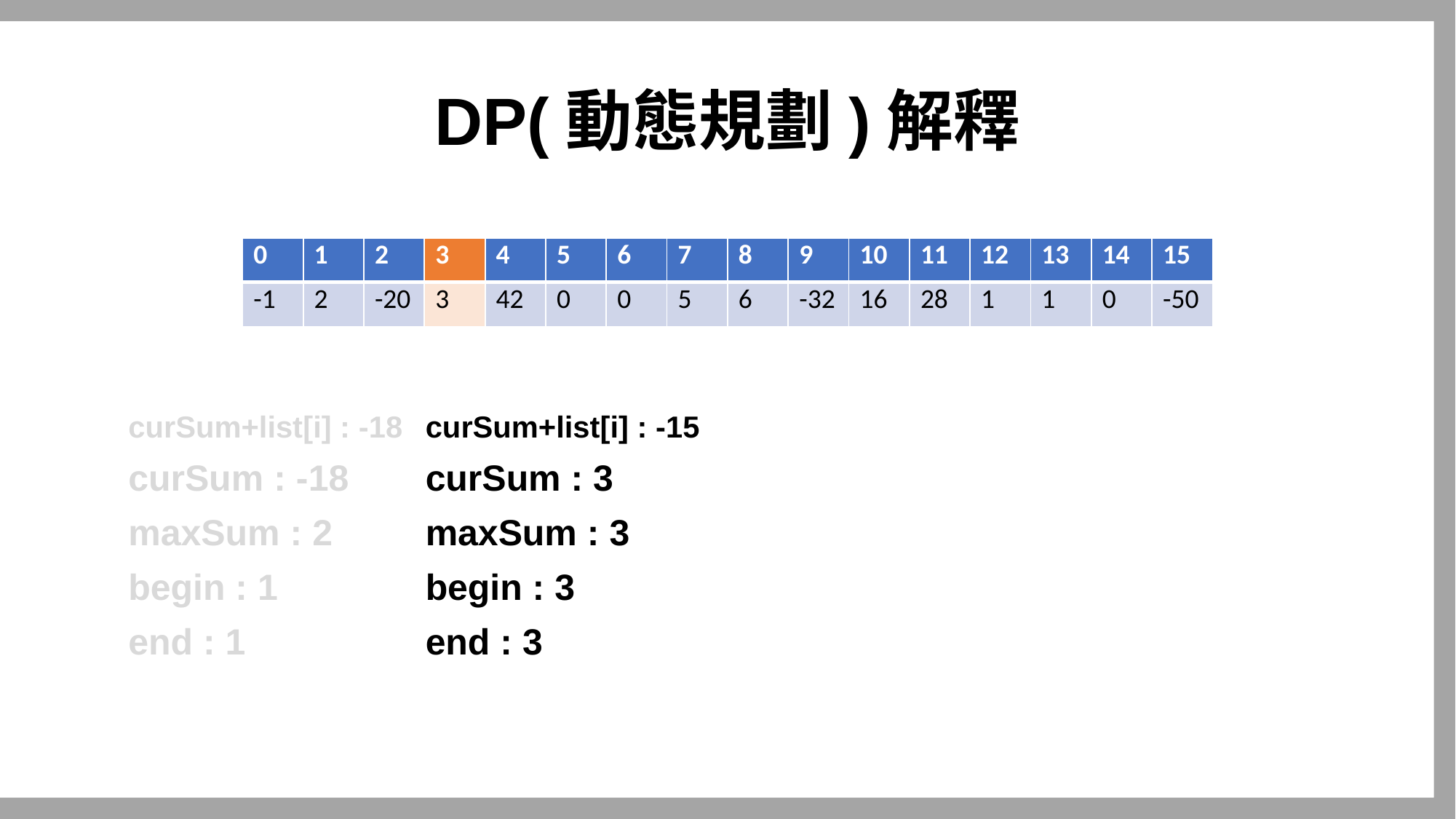

DP(動態規劃)解釋
| 0 | 1 | 2 | 3 | 4 | 5 | 6 | 7 | 8 | 9 | 10 | 11 | 12 | 13 | 14 | 15 |
| --- | --- | --- | --- | --- | --- | --- | --- | --- | --- | --- | --- | --- | --- | --- | --- |
| -1 | 2 | -20 | 3 | 42 | 0 | 0 | 5 | 6 | -32 | 16 | 28 | 1 | 1 | 0 | -50 |
1
curSum+list[i] : -18
curSum : -18
maxSum : 2
begin : 1
end : 1
curSum+list[i] : -15
curSum : 3
maxSum : 3
begin : 3
end : 3
curSum+list[i] : 45
curSum : 45
maxSum : 45
begin : 3
end : 4
curSum+list[i] :
curSum : -1
maxSum : -1
begin : 0
end : 0
curSum+list[i] :
curSum :
maxSum :
begin :
end :
2
2
1
1